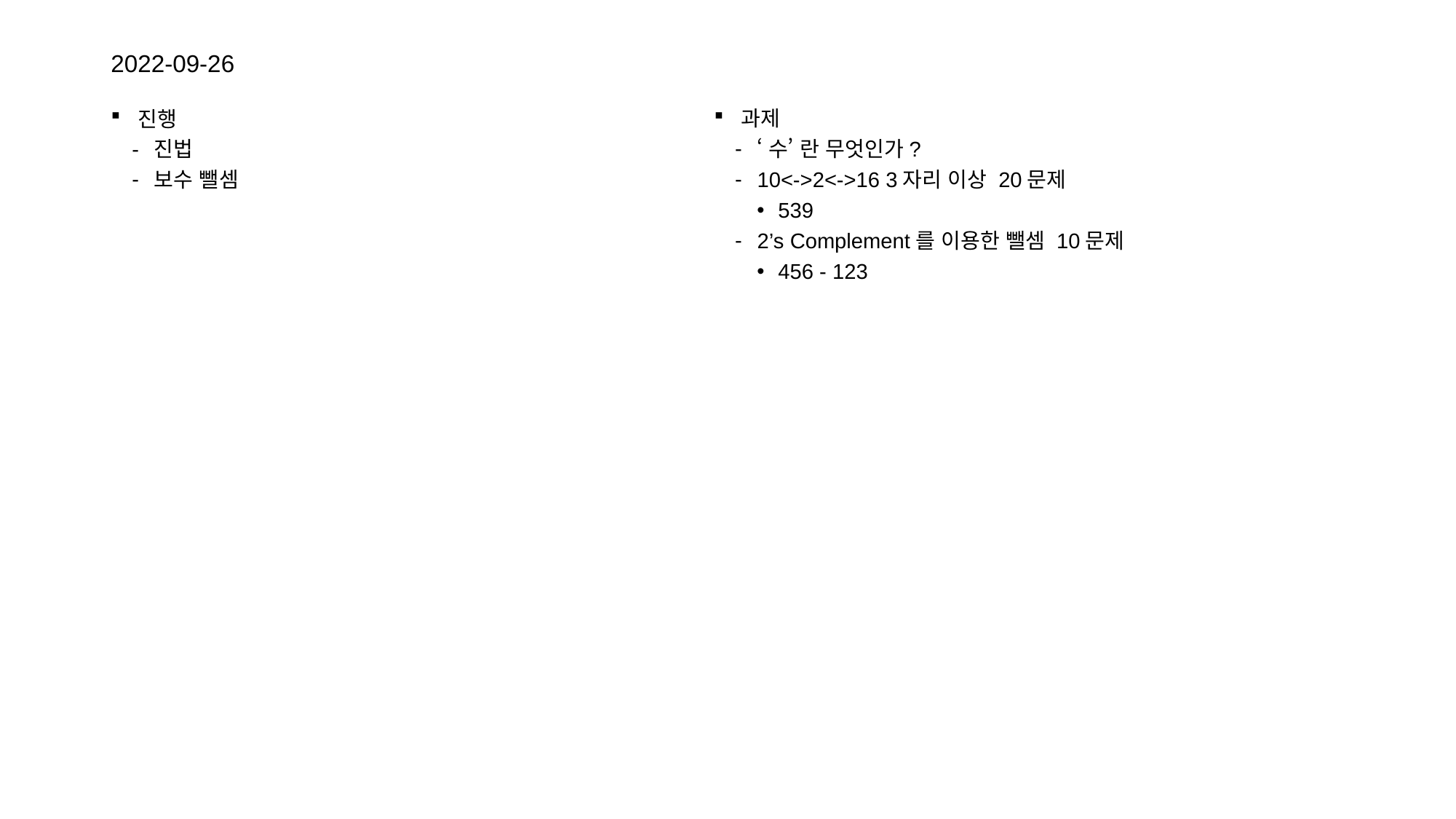

# 2022-09-26
과제
‘수’ 란 무엇인가?
10<->2<->16 3자리 이상 20문제
539
2’s Complement를 이용한 뺄셈 10문제
456 - 123
진행
진법
보수 뺄셈